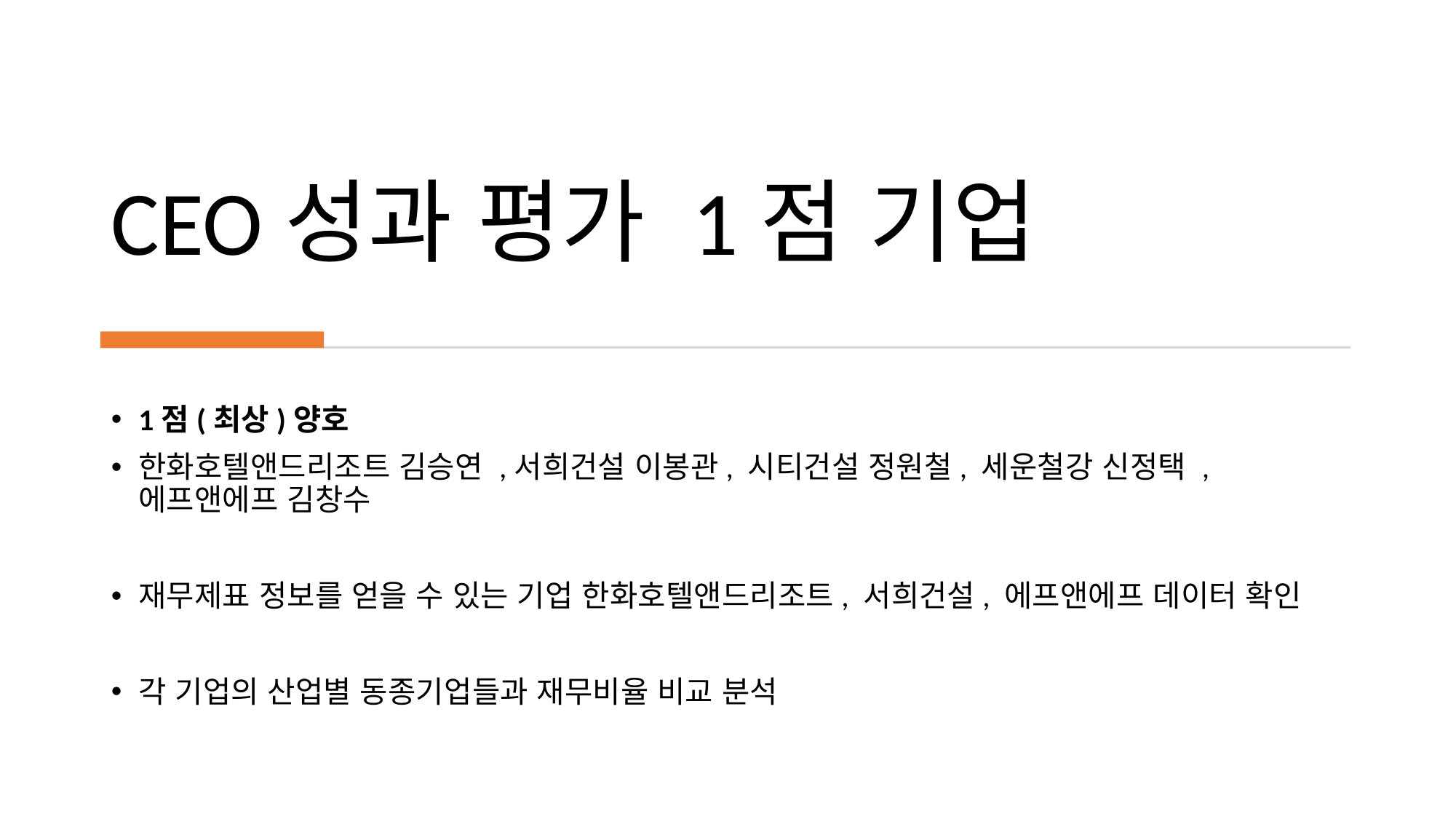

# CEO성과 평가 1점 기업

1점(최상)양호
한화호텔앤드리조트 김승연 ,서희건설 이봉관, 시티건설 정원철, 세운철강 신정택 ,에프앤에프 김창수

재무제표 정보를 얻을 수 있는 기업 한화호텔앤드리조트, 서희건설, 에프앤에프 데이터 확인

각 기업의 산업별 동종기업들과 재무비율 비교 분석